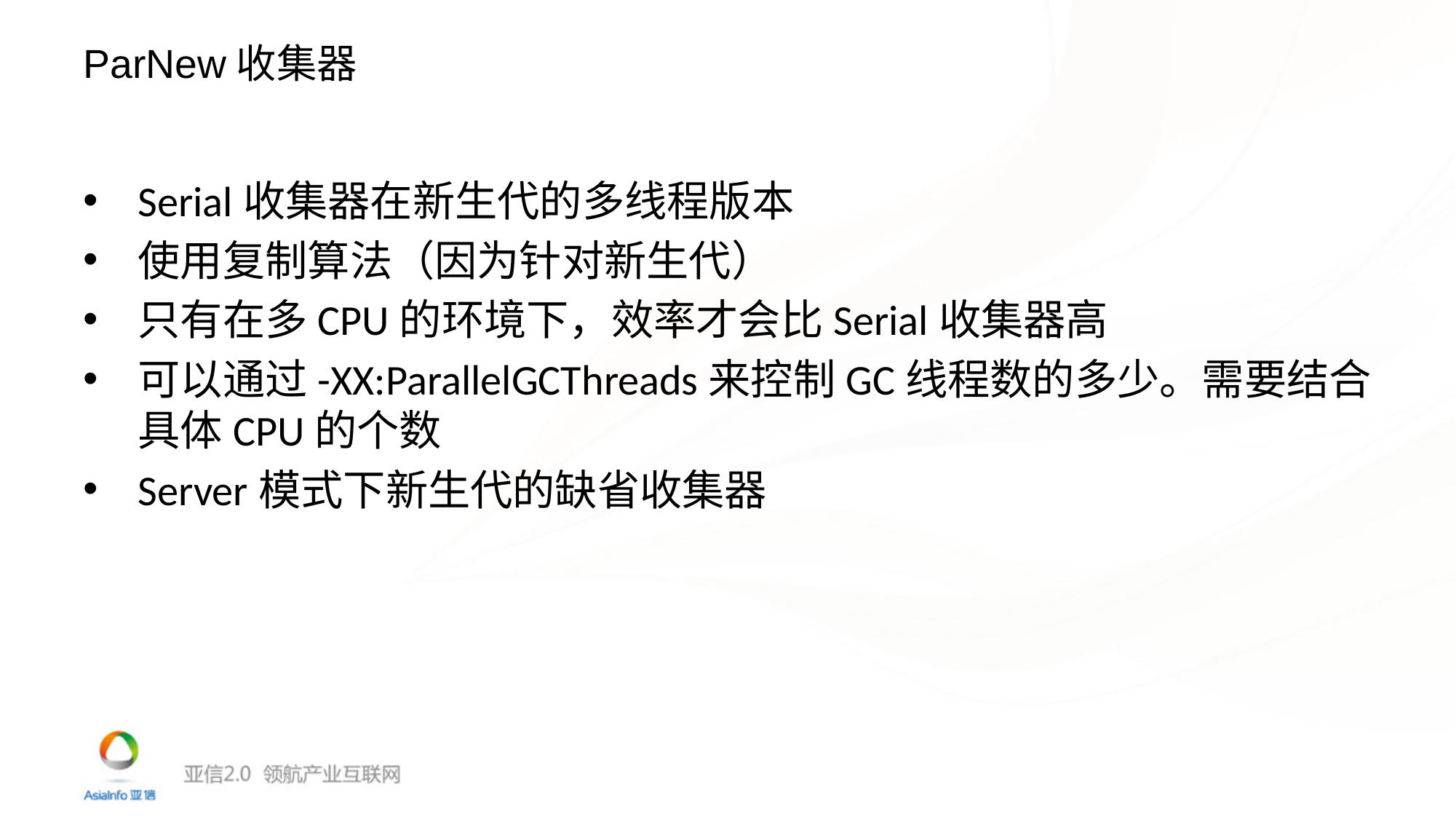

# ParNew收集器
Serial收集器在新生代的多线程版本
使用复制算法（因为针对新生代）
只有在多CPU的环境下，效率才会比Serial收集器高
可以通过-XX:ParallelGCThreads来控制GC线程数的多少。需要结合具体CPU的个数
Server模式下新生代的缺省收集器